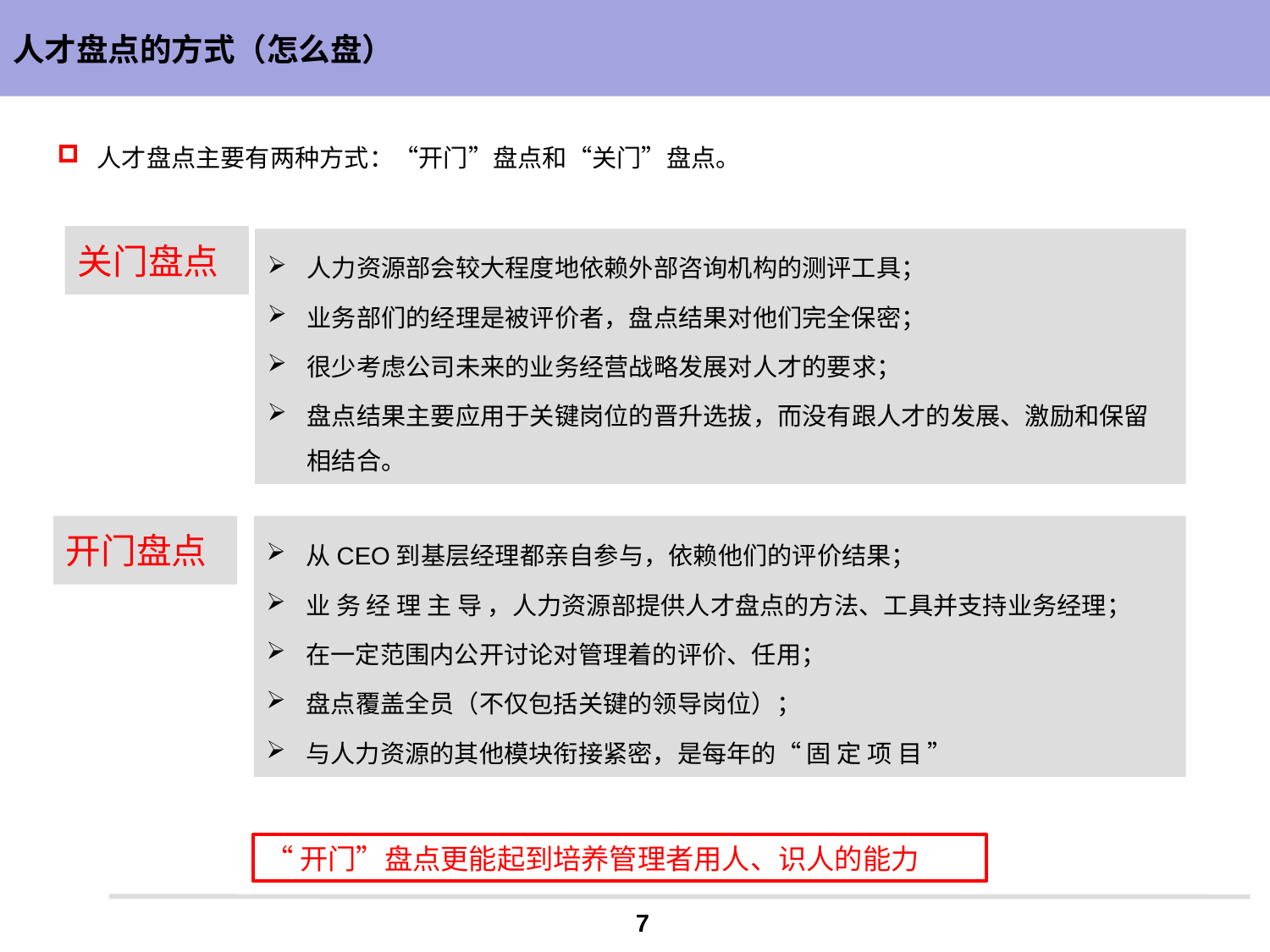

# 人才盘点的方式（怎么盘）
人才盘点主要有两种方式：“开门”盘点和“关门”盘点。
关门盘点

人力资源部会较大程度地依赖外部咨询机构的测评工具；
业务部们的经理是被评价者，盘点结果对他们完全保密；
很少考虑公司未来的业务经营战略发展对人才的要求；
盘点结果主要应用于关键岗位的晋升选拔，而没有跟人才的发展、激励和保留相结合。
开门盘点
从CEO到基层经理都亲自参与，依赖他们的评价结果；
业 务 经 理 主 导 ，人力资源部提供人才盘点的方法、工具并支持业务经理；
在一定范围内公开讨论对管理着的评价、任用；
盘点覆盖全员（不仅包括关键的领导岗位）；
与人力资源的其他模块衔接紧密，是每年的“ 固 定 项 目 ”
“开门”盘点更能起到培养管理者用人、识人的能力